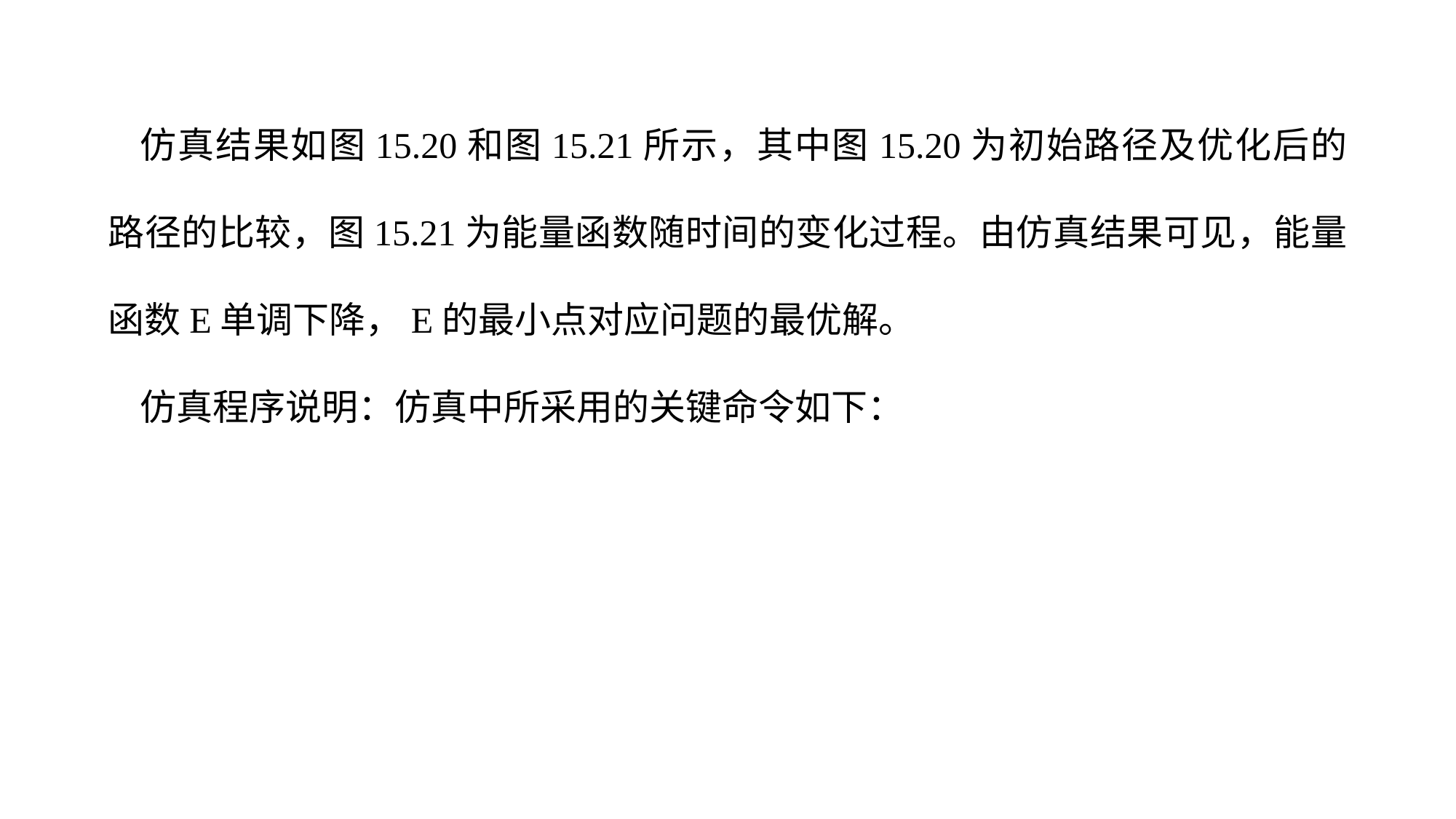

仿真结果如图15.20和图15.21所示，其中图15.20为初始路径及优化后的路径的比较，图15.21为能量函数随时间的变化过程。由仿真结果可见，能量函数E单调下降，E的最小点对应问题的最优解。
仿真程序说明：仿真中所采用的关键命令如下：